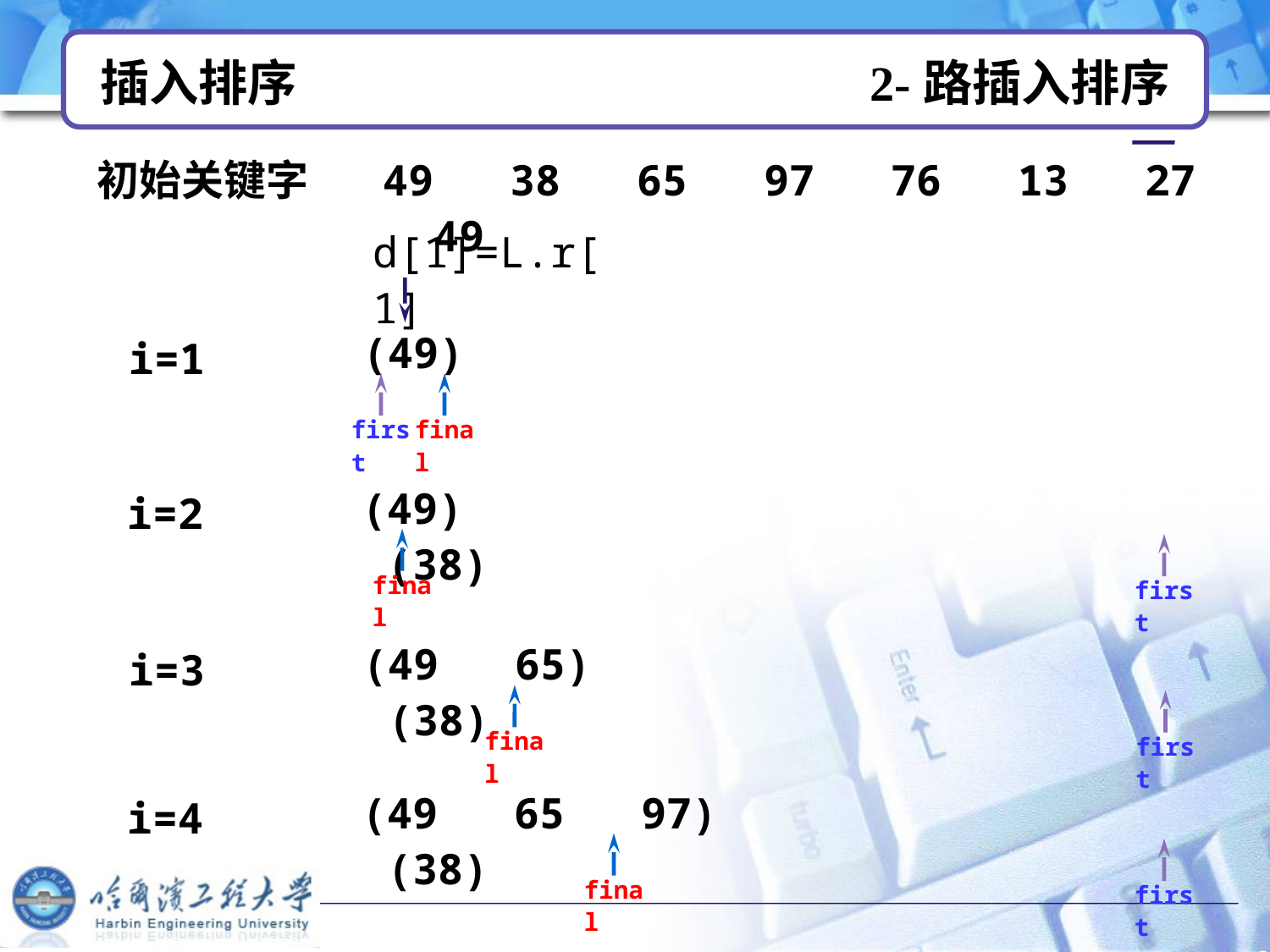

# 插入排序                                                  2-路插入排序
初始关键字
49   38   65   97   76   13   27   49

d[1]=L.r[1]

(49)
i=1

first

final
(49)                               (38)
i=2

final

first
(49   65)                          (38)
i=3

final

first
(49   65   97)                     (38)
i=4

final

first